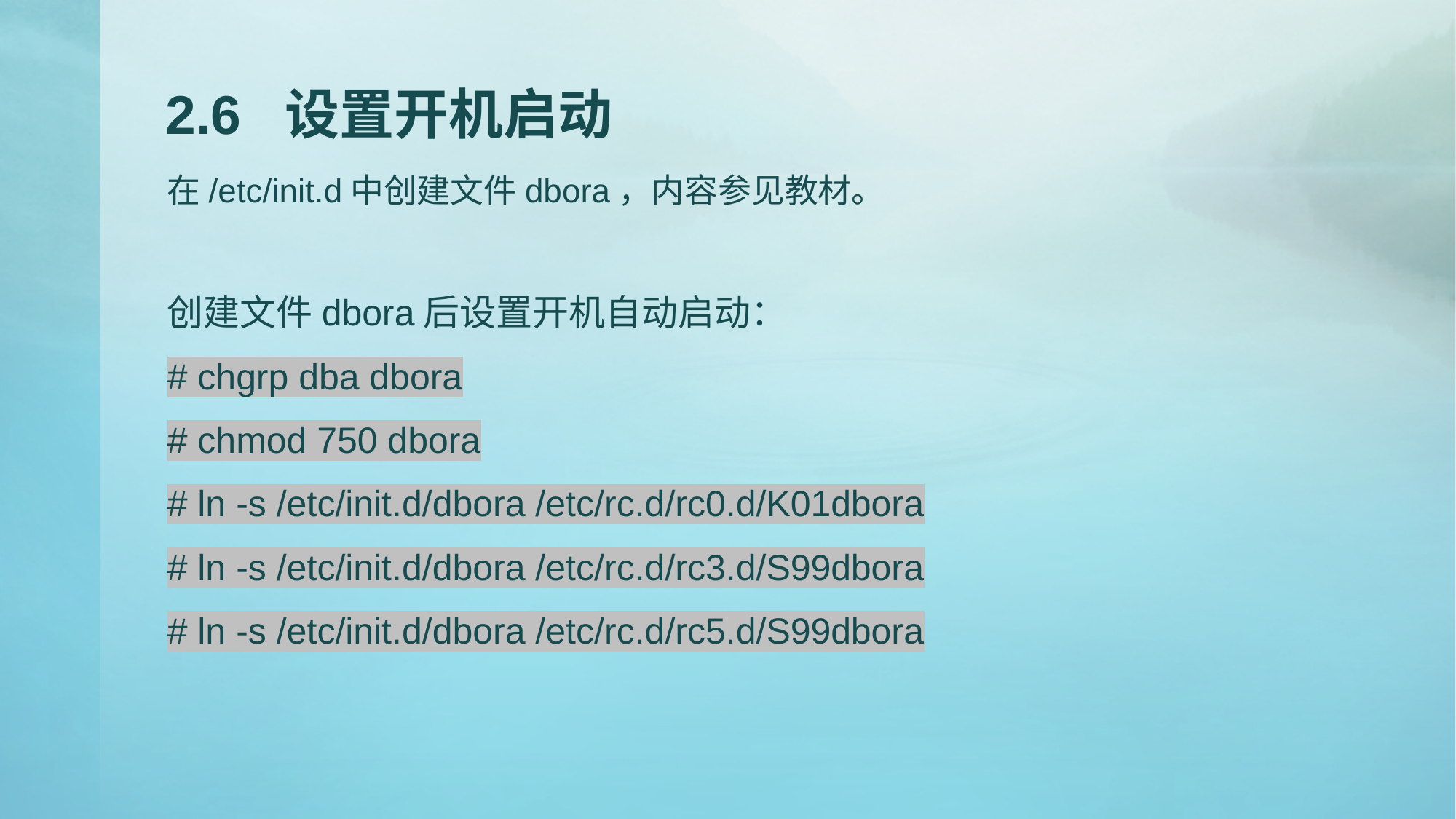

# 2.6  设置开机启动
在/etc/init.d中创建文件dbora，内容参见教材。

创建文件dbora后设置开机自动启动：
# chgrp dba dbora
# chmod 750 dbora
# ln -s /etc/init.d/dbora /etc/rc.d/rc0.d/K01dbora
# ln -s /etc/init.d/dbora /etc/rc.d/rc3.d/S99dbora
# ln -s /etc/init.d/dbora /etc/rc.d/rc5.d/S99dbora